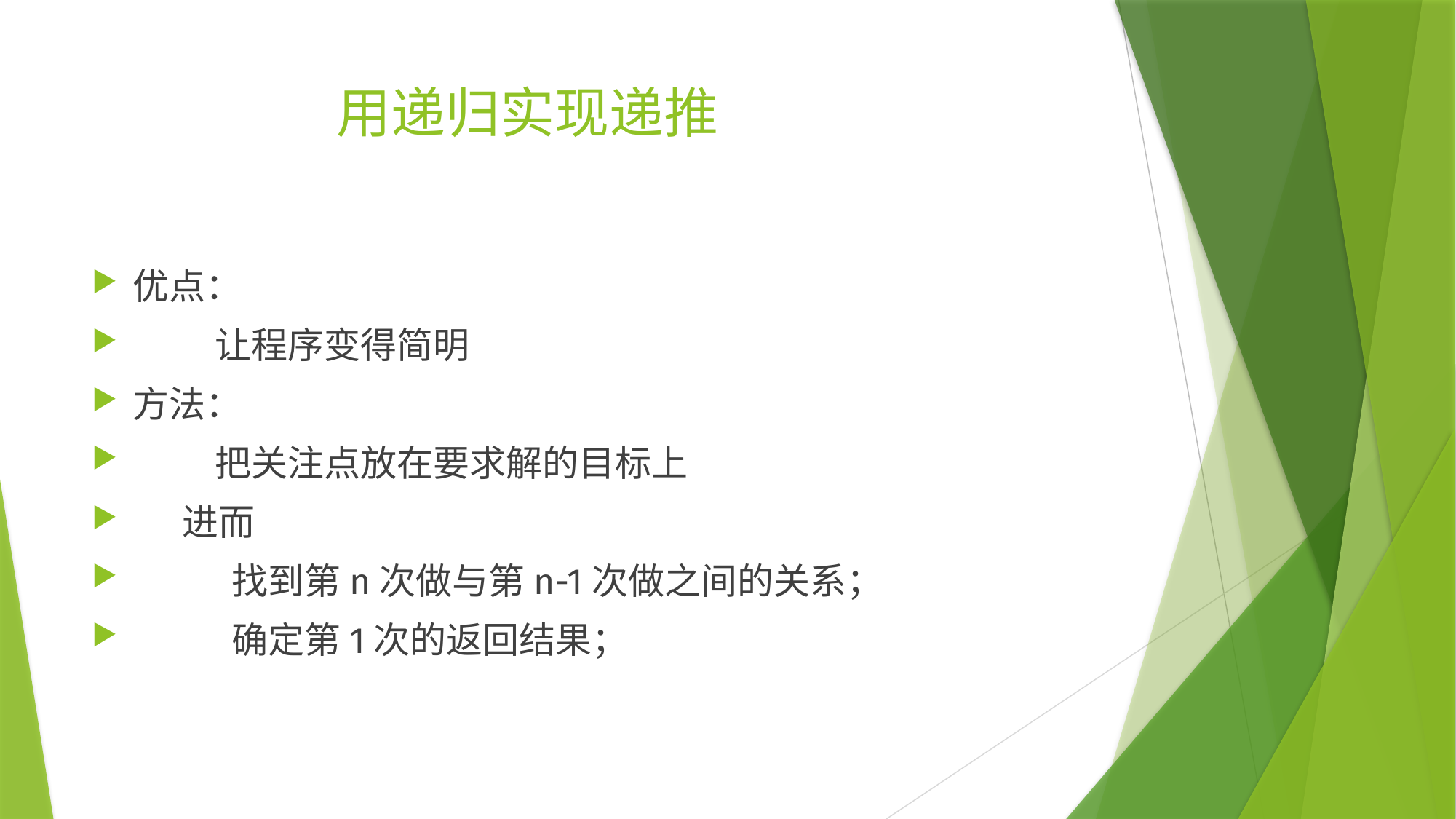

# 用递归实现递推
优点：
         让程序变得简明
方法：
         把关注点放在要求解的目标上
     进而
           找到第n次做与第n-1次做之间的关系；
           确定第1次的返回结果；